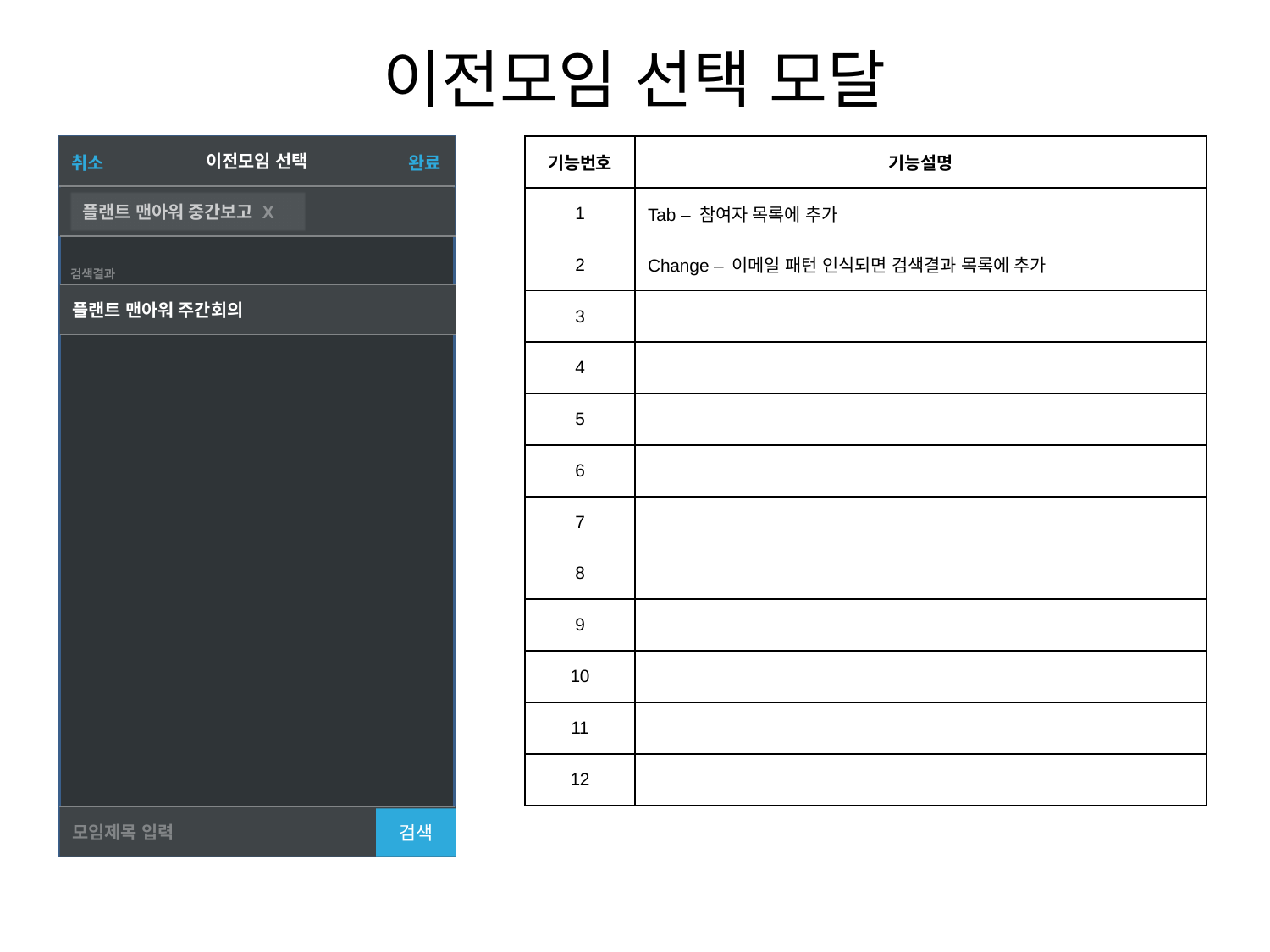

# 이전모임 선택 모달
이전모임 선택

| 기능번호 | 기능설명 |
| --- | --- |
| 1 | Tab – 참여자 목록에 추가 |
| 2 | Change – 이메일 패턴 인식되면 검색결과 목록에 추가 |
| 3 |  |
| 4 |  |
| 5 |  |
| 6 |  |
| 7 |  |
| 8 |  |
| 9 |  |
| 10 |  |
| 11 |  |
| 12 |  |
취소
완료

플랜트 맨아워 중간보고 X
검색결과
플랜트 맨아워 주간회의
모임제목 입력
검색